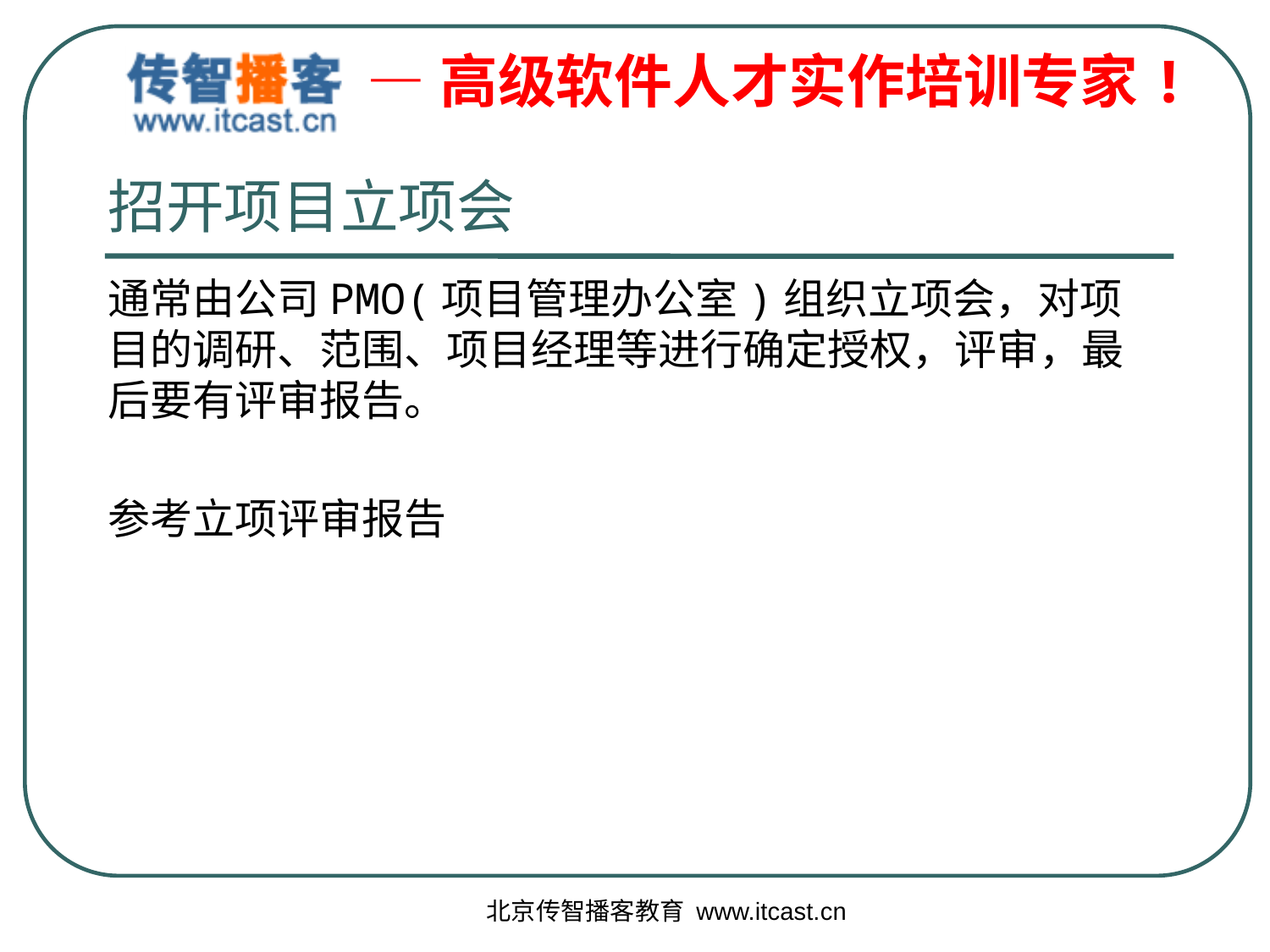

# 招开项目立项会
通常由公司PMO(项目管理办公室)组织立项会，对项目的调研、范围、项目经理等进行确定授权，评审，最后要有评审报告。

参考立项评审报告
北京传智播客教育 www.itcast.cn